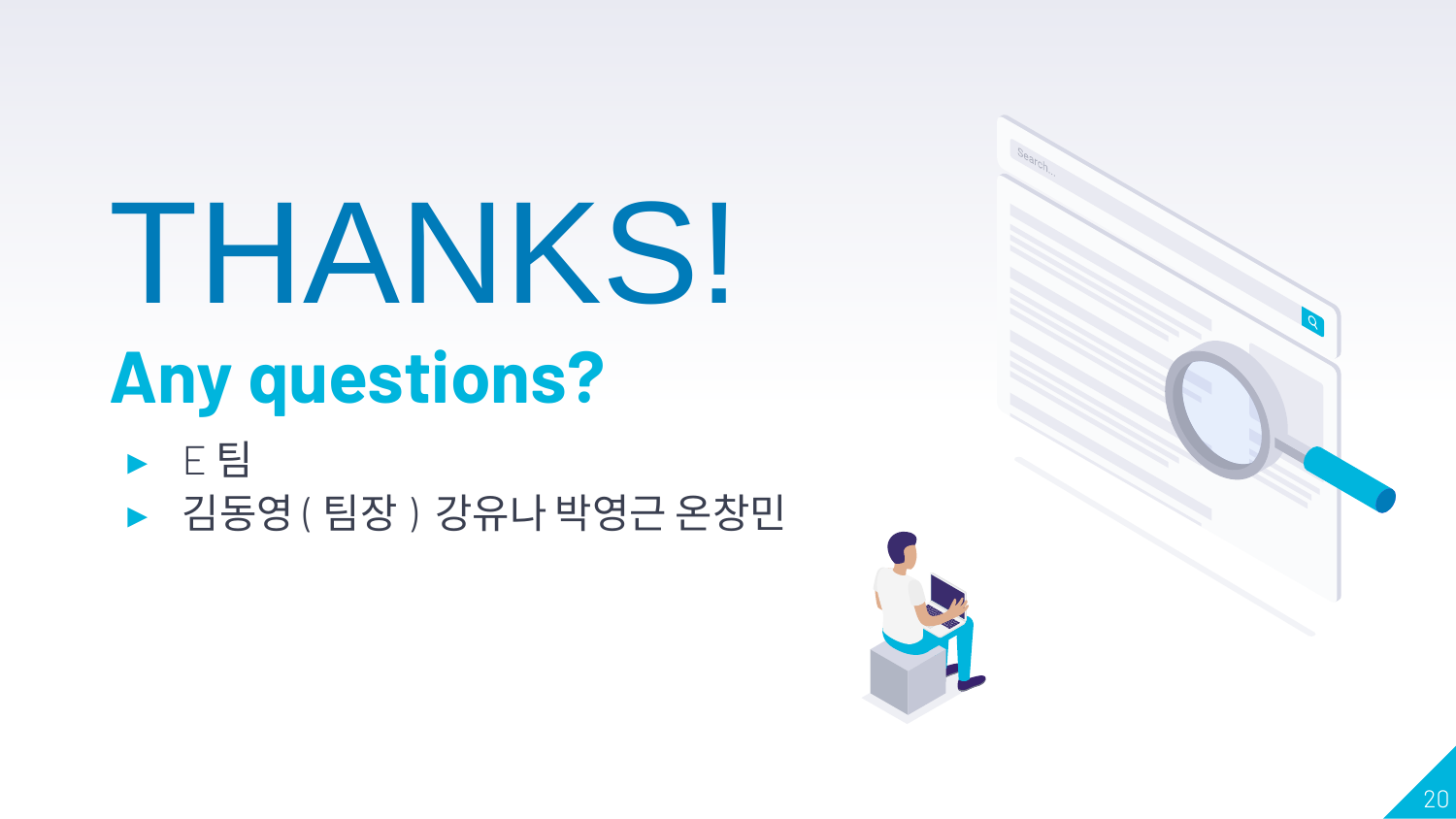

THANKS!
Any questions?
E팀
김동영(팀장) 강유나 박영근 온창민
20